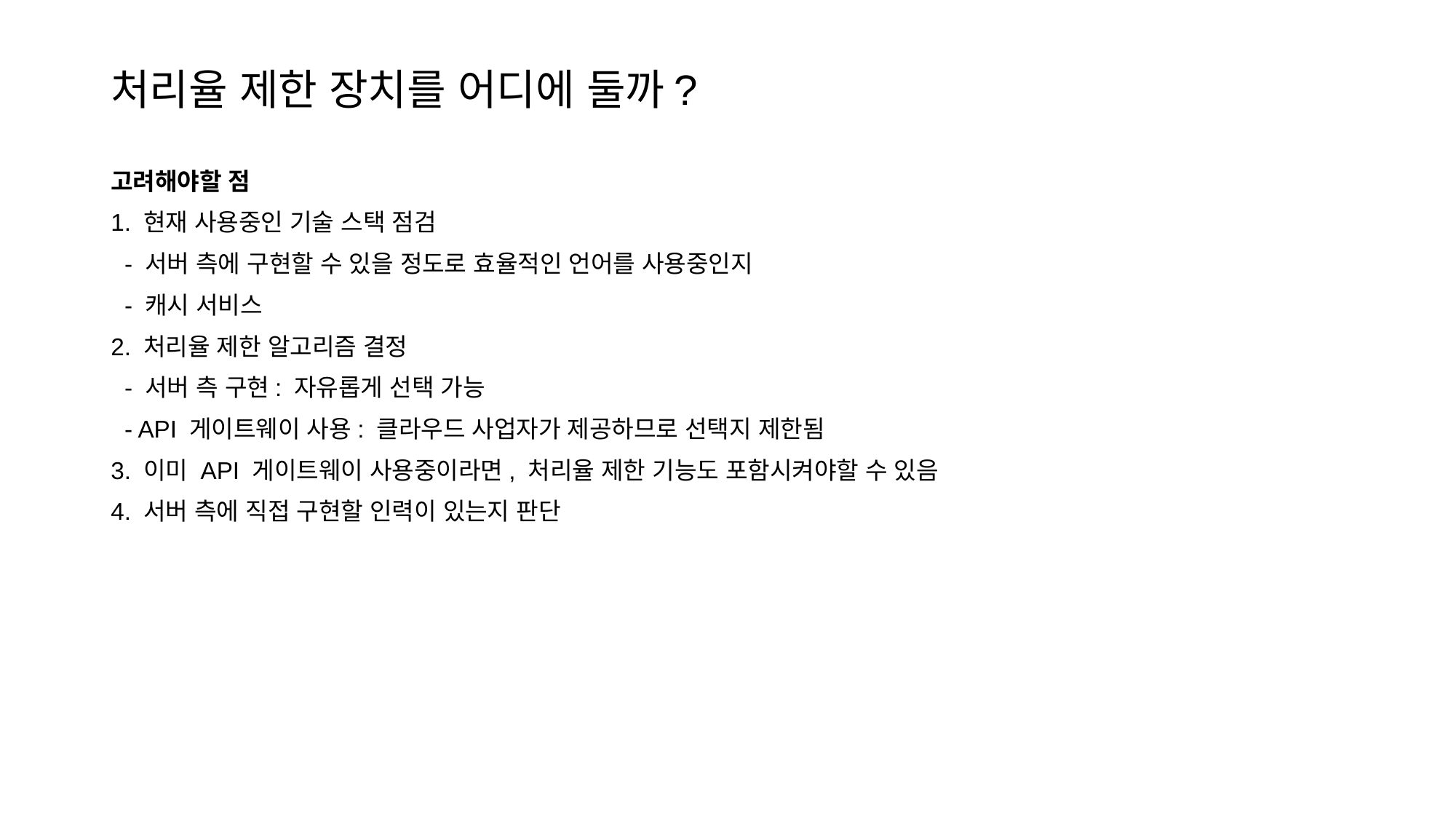

# 처리율 제한 장치를 어디에 둘까?
고려해야할 점
1. 현재 사용중인 기술 스택 점검
  - 서버 측에 구현할 수 있을 정도로 효율적인 언어를 사용중인지
  - 캐시 서비스
2. 처리율 제한 알고리즘 결정
  - 서버 측 구현: 자유롭게 선택 가능
  - API 게이트웨이 사용: 클라우드 사업자가 제공하므로 선택지 제한됨
3. 이미 API 게이트웨이 사용중이라면, 처리율 제한 기능도 포함시켜야할 수 있음
4. 서버 측에 직접 구현할 인력이 있는지 판단